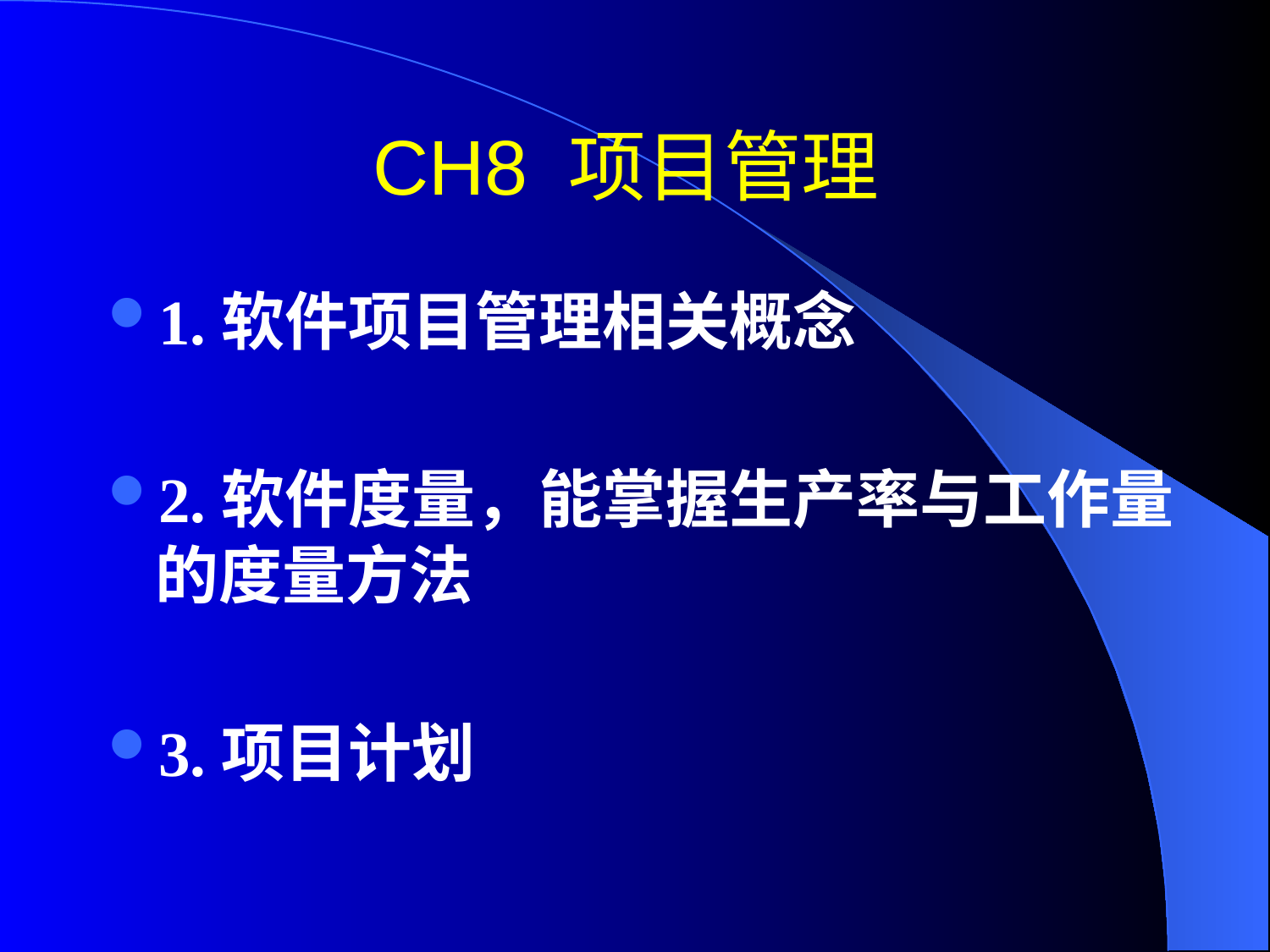

# CH8 项目管理
1.软件项目管理相关概念

2.软件度量，能掌握生产率与工作量的度量方法

3.项目计划